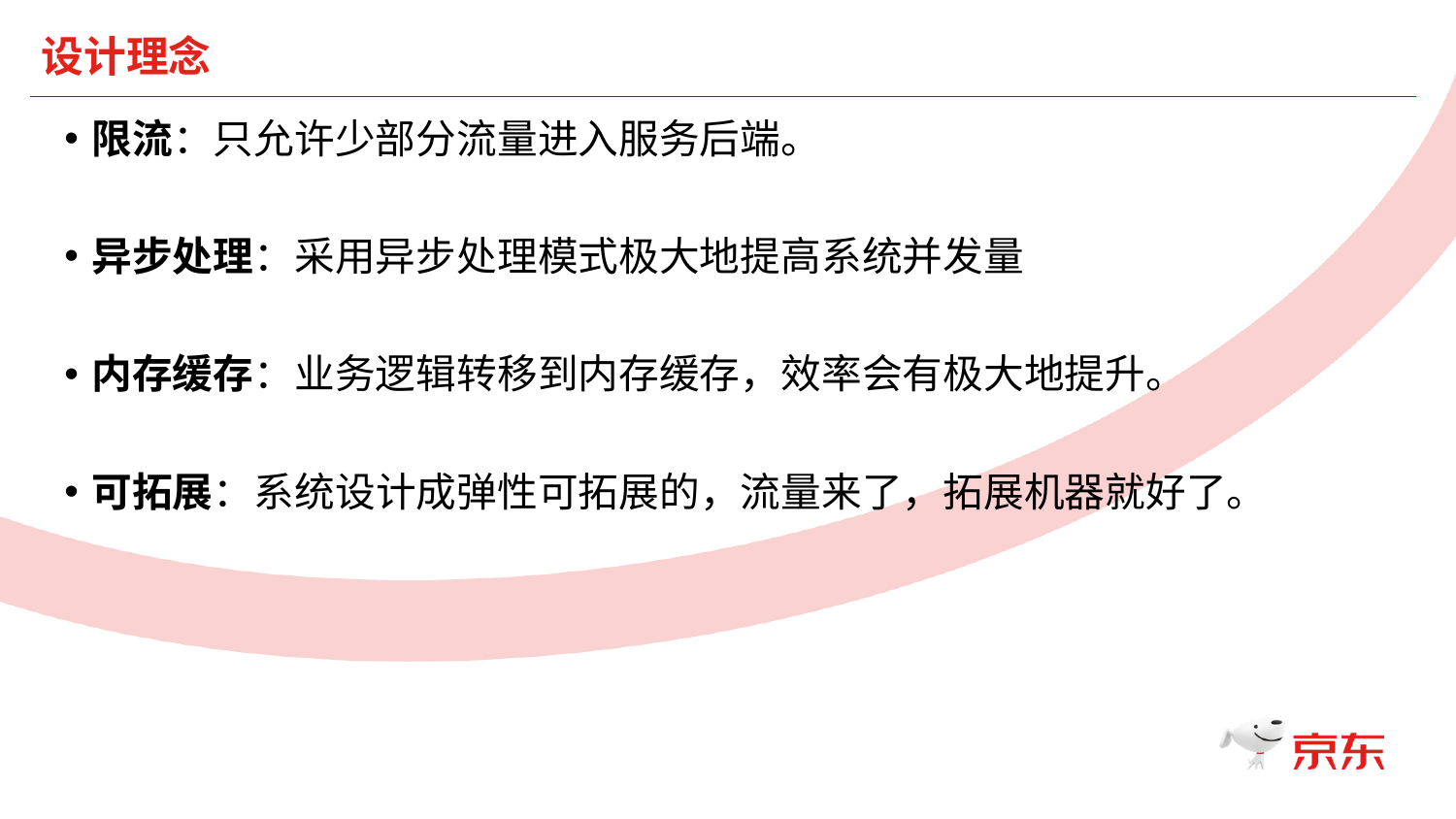

设计理念
限流：只允许少部分流量进入服务后端。

异步处理：采用异步处理模式极大地提高系统并发量

内存缓存：业务逻辑转移到内存缓存，效率会有极大地提升。

可拓展：系统设计成弹性可拓展的，流量来了，拓展机器就好了。